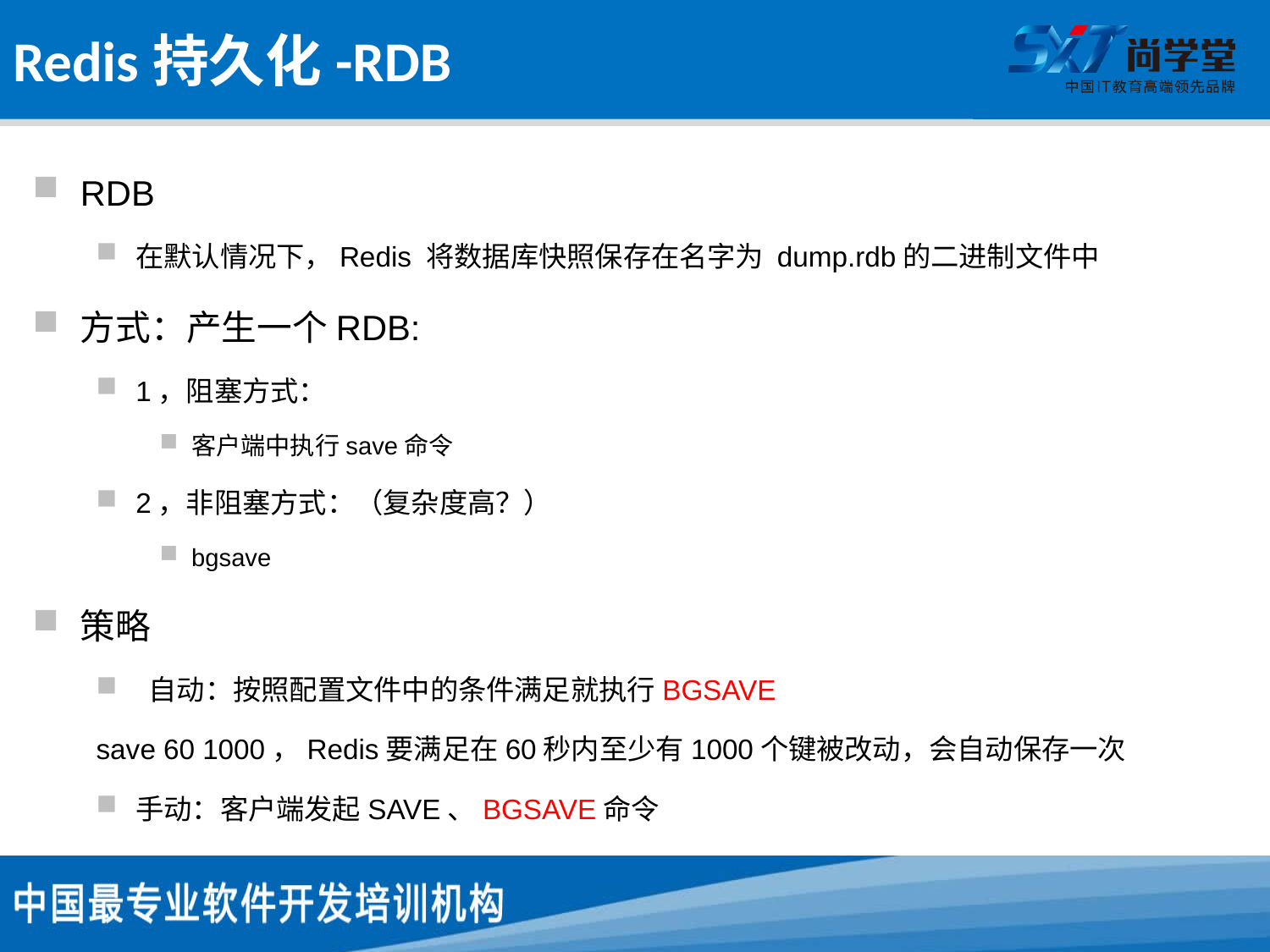

# Redis持久化-RDB
RDB
在默认情况下，Redis 将数据库快照保存在名字为 dump.rdb的二进制文件中
方式：产生一个RDB:
1，阻塞方式：
客户端中执行save命令
2，非阻塞方式：（复杂度高？）
bgsave
策略
 自动：按照配置文件中的条件满足就执行BGSAVE
save 60 1000，Redis要满足在60秒内至少有1000个键被改动，会自动保存一次
手动：客户端发起SAVE、BGSAVE命令